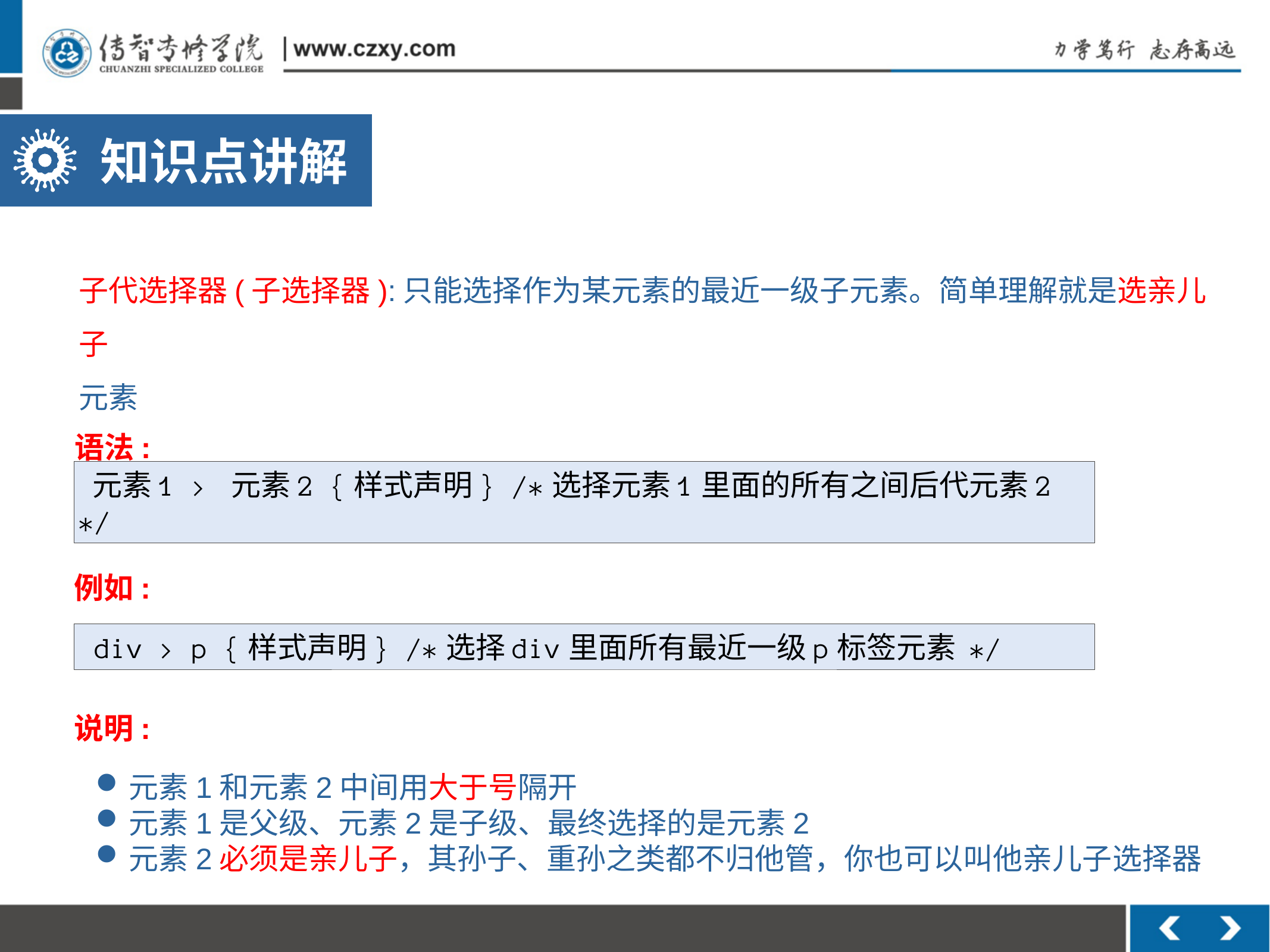

知识点讲解
子代选择器(子选择器):只能选择作为某元素的最近一级子元素。简单理解就是选亲儿子
元素
语法:
 元素1 > 元素2 {样式声明} /*选择元素1里面的所有之间后代元素2 */
例如:
 div > p {样式声明} /*选择div里面所有最近一级p标签元素 */
说明:
元素1和元素2中间用大于号隔开
元素1是父级、元素2是子级、最终选择的是元素2
元素2必须是亲儿子，其孙子、重孙之类都不归他管，你也可以叫他亲儿子选择器